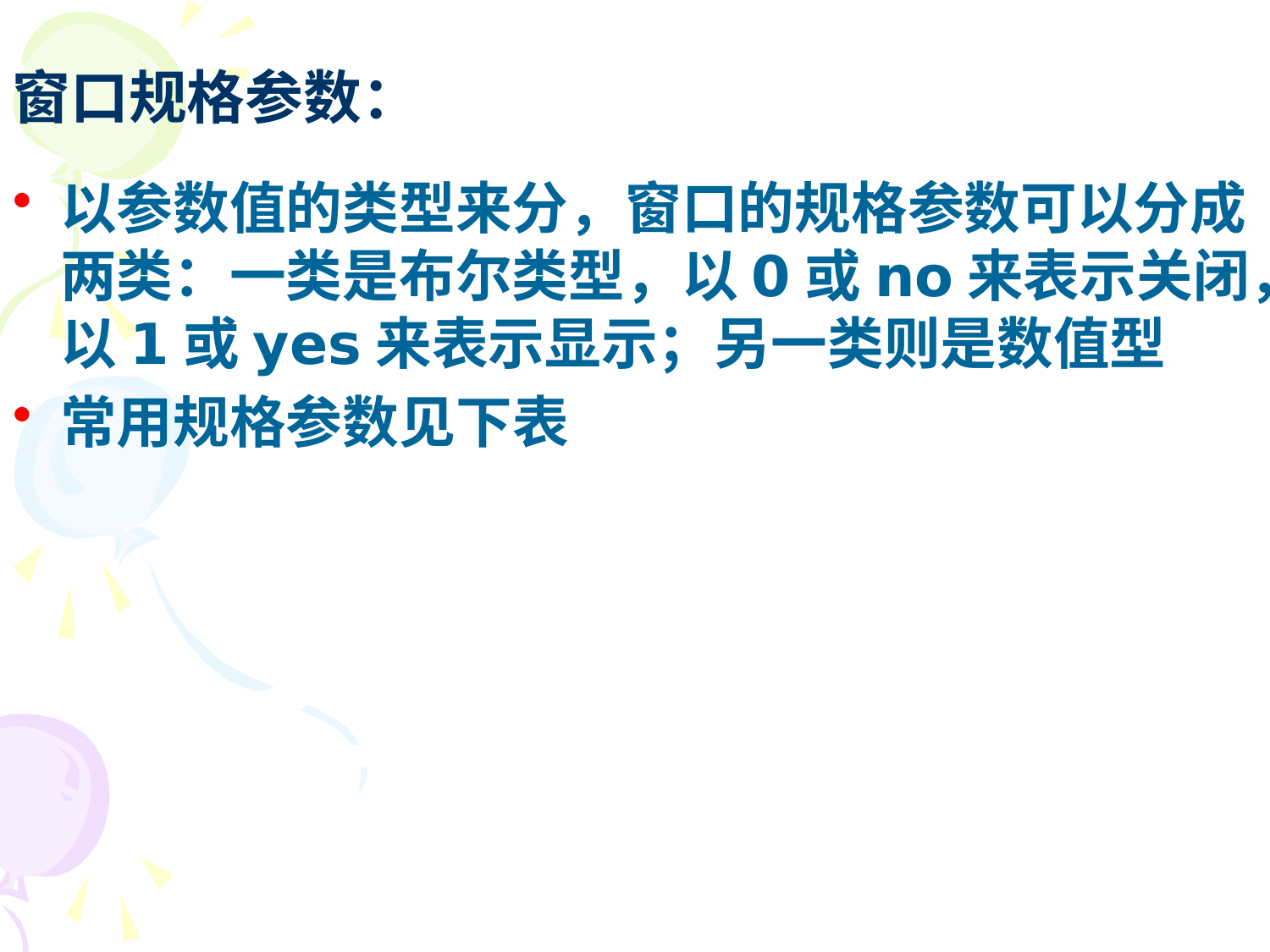

# 窗口规格参数：
以参数值的类型来分，窗口的规格参数可以分成两类：一类是布尔类型，以0或no来表示关闭，以1或yes来表示显示；另一类则是数值型
常用规格参数见下表